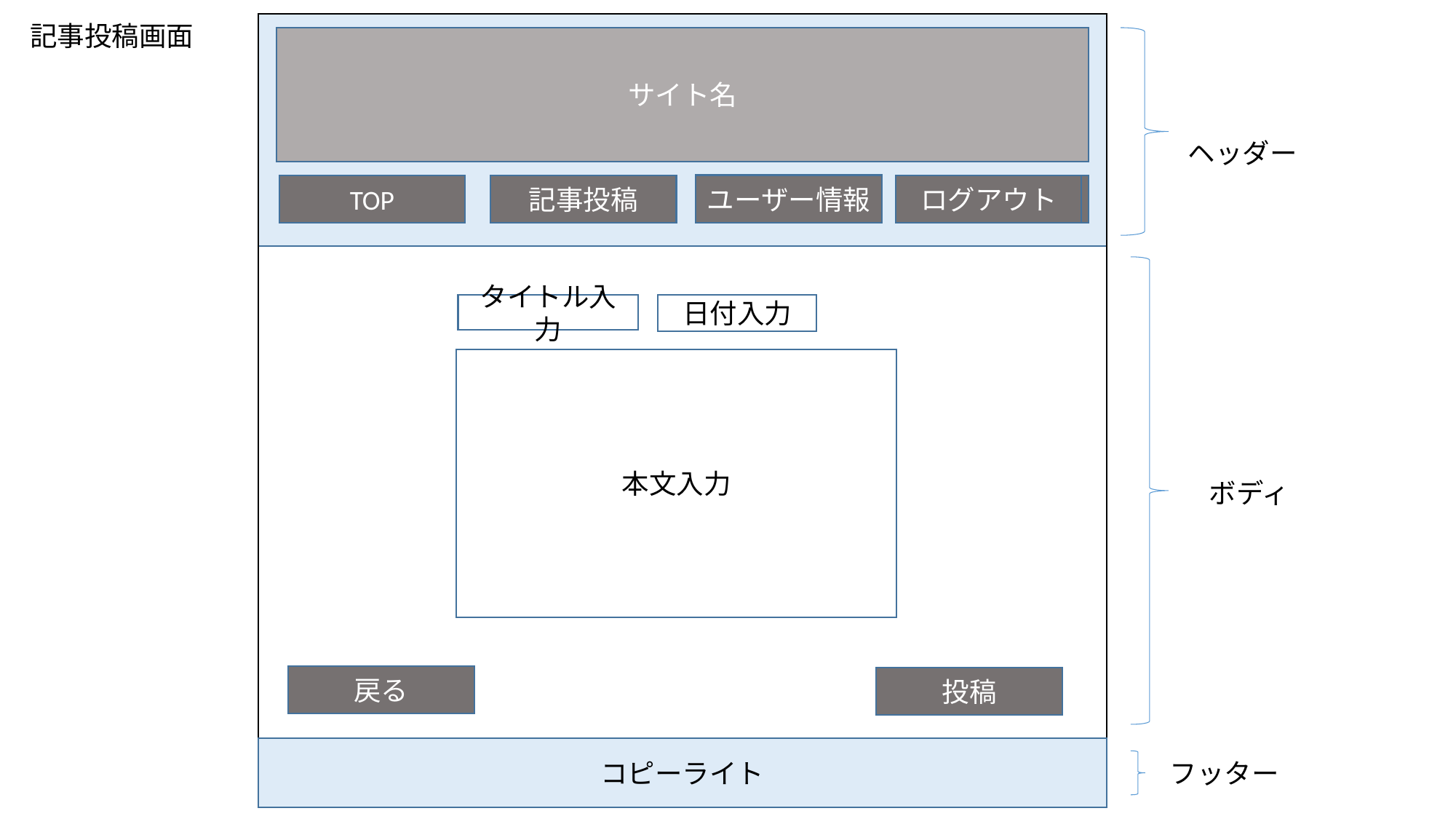

記事投稿画面

サイト名

ヘッダー
ユーザー情報
TOP
記事投稿
ログアウト
記事投稿

タイトル入力
日付入力
本文入力
ボディ
戻る
投稿
コピーライト

フッター